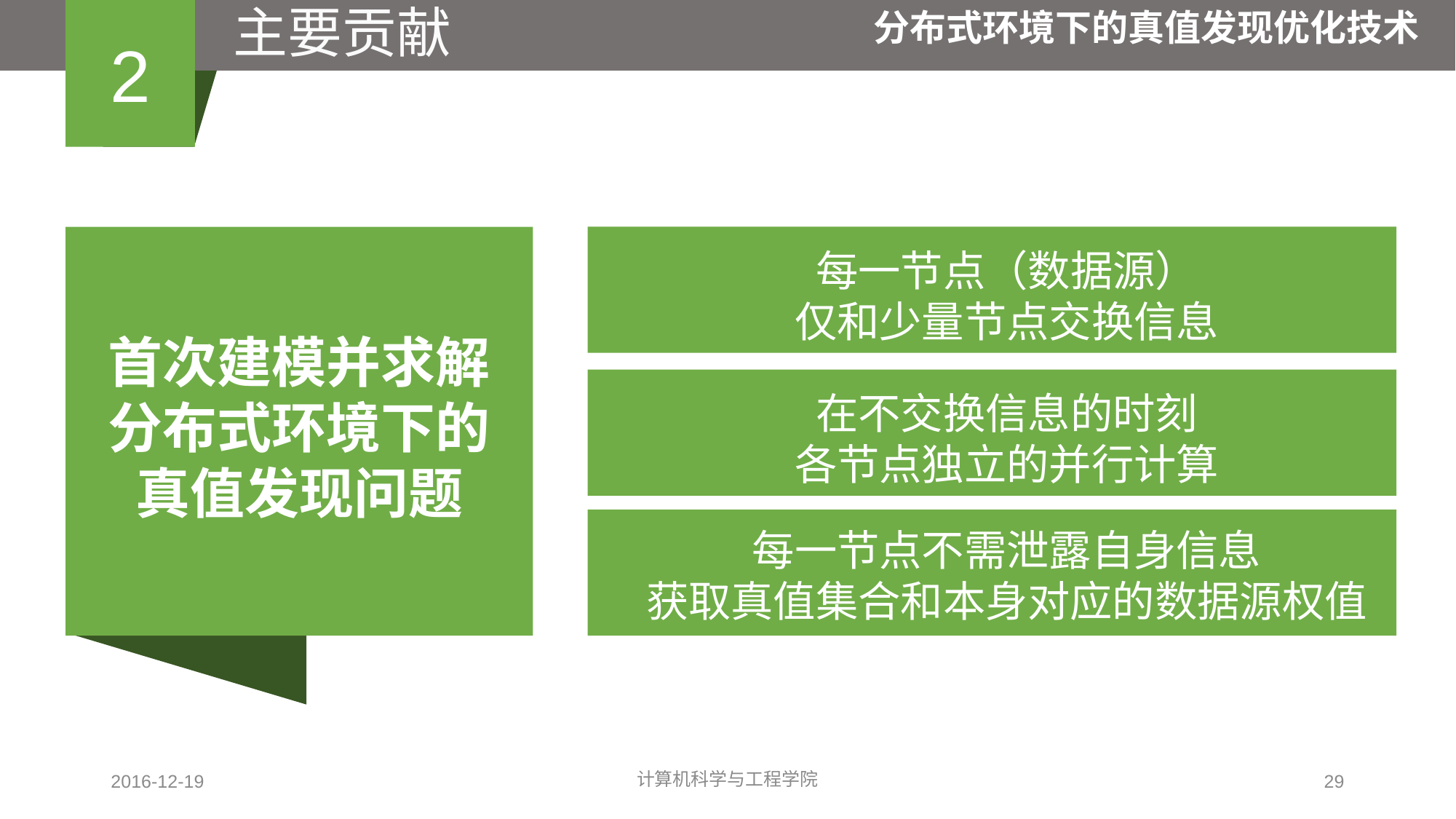

主要贡献
2

分布式环境下的真值发现优化技术

每一节点（数据源）
仅和少量节点交换信息
首次建模并求解
分布式环境下的真值发现问题
在不交换信息的时刻
各节点独立的并行计算

每一节点不需泄露自身信息
获取真值集合和本身对应的数据源权值
2016-12-19
计算机科学与工程学院
29